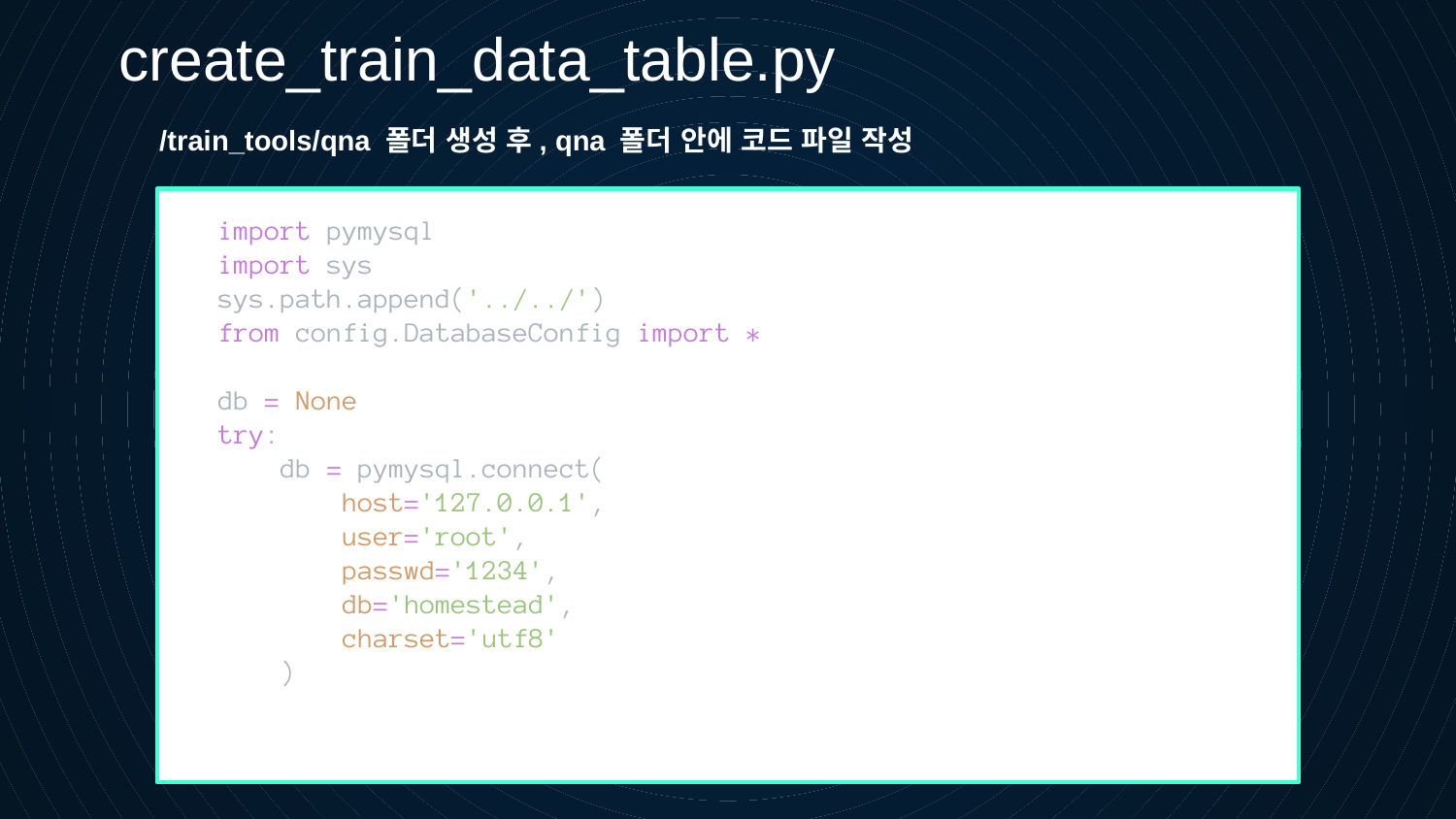

create_train_data_table.py
/train_tools/qna 폴더 생성 후, qna 폴더 안에 코드 파일 작성

import pymysql
import sys
sys.path.append('../../')
from config.DatabaseConfig import *
db = None
try:
    db = pymysql.connect(
        host='127.0.0.1',
        user='root',
        passwd='1234',
        db='homestead',
        charset='utf8'
    )